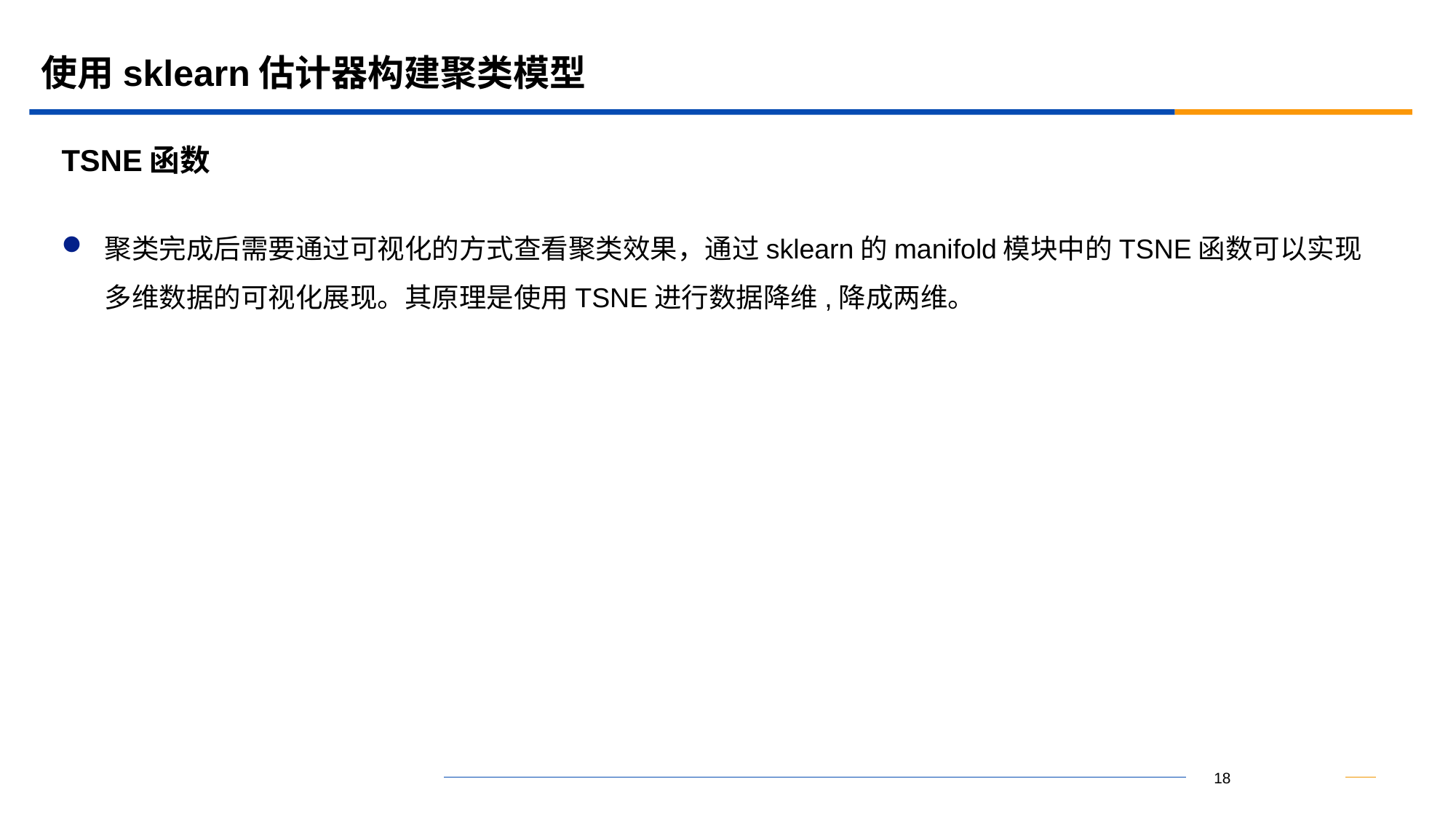

# 使用sklearn估计器构建聚类模型
TSNE函数
聚类完成后需要通过可视化的方式查看聚类效果，通过sklearn的manifold模块中的TSNE函数可以实现多维数据的可视化展现。其原理是使用TSNE进行数据降维,降成两维。